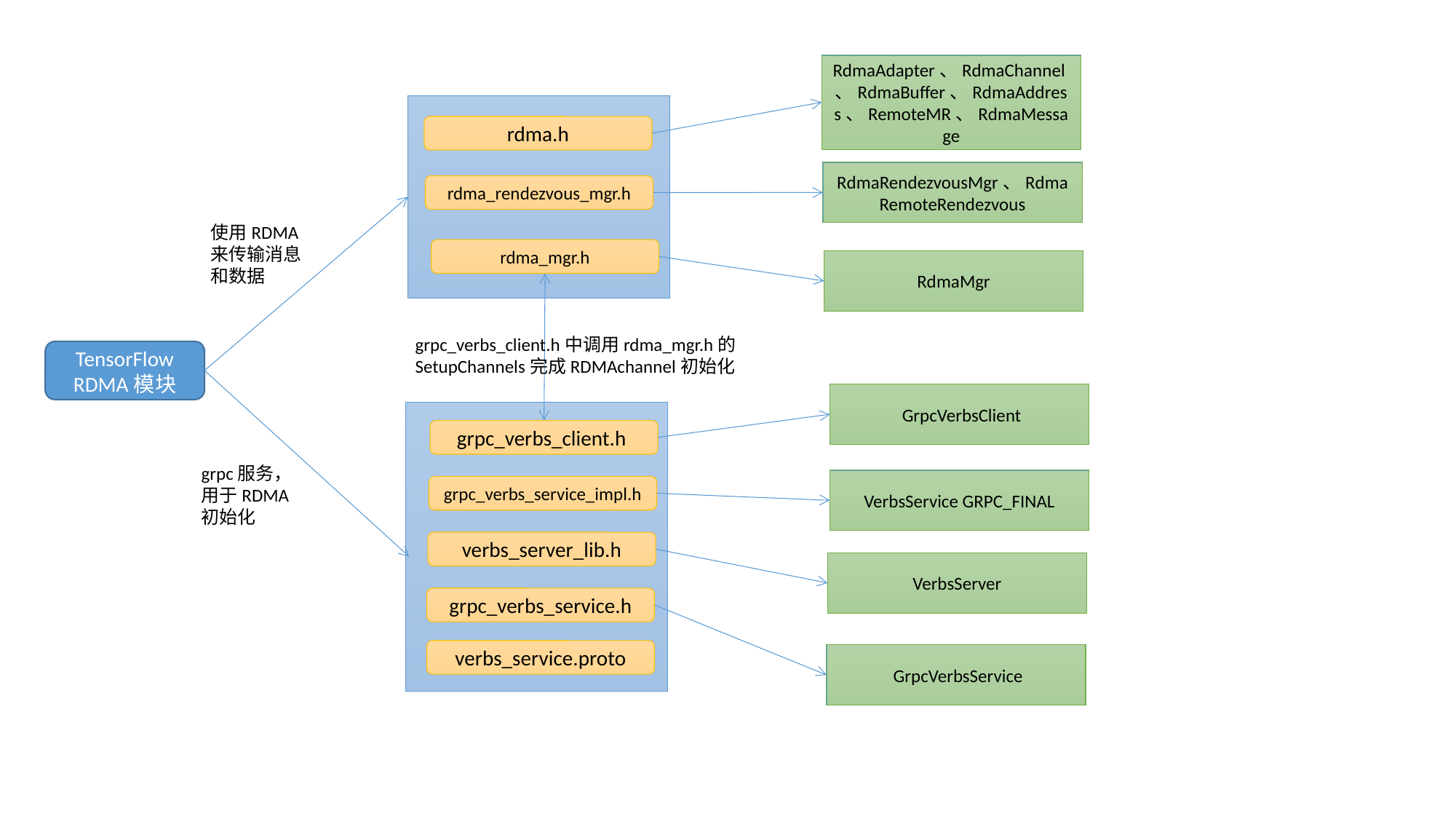

RdmaAdapter、RdmaChannel、RdmaBuffer、RdmaAddress、RemoteMR、RdmaMessage

rdma.h
RdmaRendezvousMgr、RdmaRemoteRendezvous
rdma_rendezvous_mgr.h
使用RDMA来传输消息和数据
rdma_mgr.h
RdmaMgr
grpc_verbs_client.h中调用rdma_mgr.h的SetupChannels完成RDMAchannel初始化

TensorFlow RDMA模块
 GrpcVerbsClient

grpc_verbs_client.h
grpc服务，用于RDMA初始化
VerbsService GRPC_FINAL
grpc_verbs_service_impl.h
verbs_server_lib.h
VerbsServer
grpc_verbs_service.h
verbs_service.proto
 GrpcVerbsService